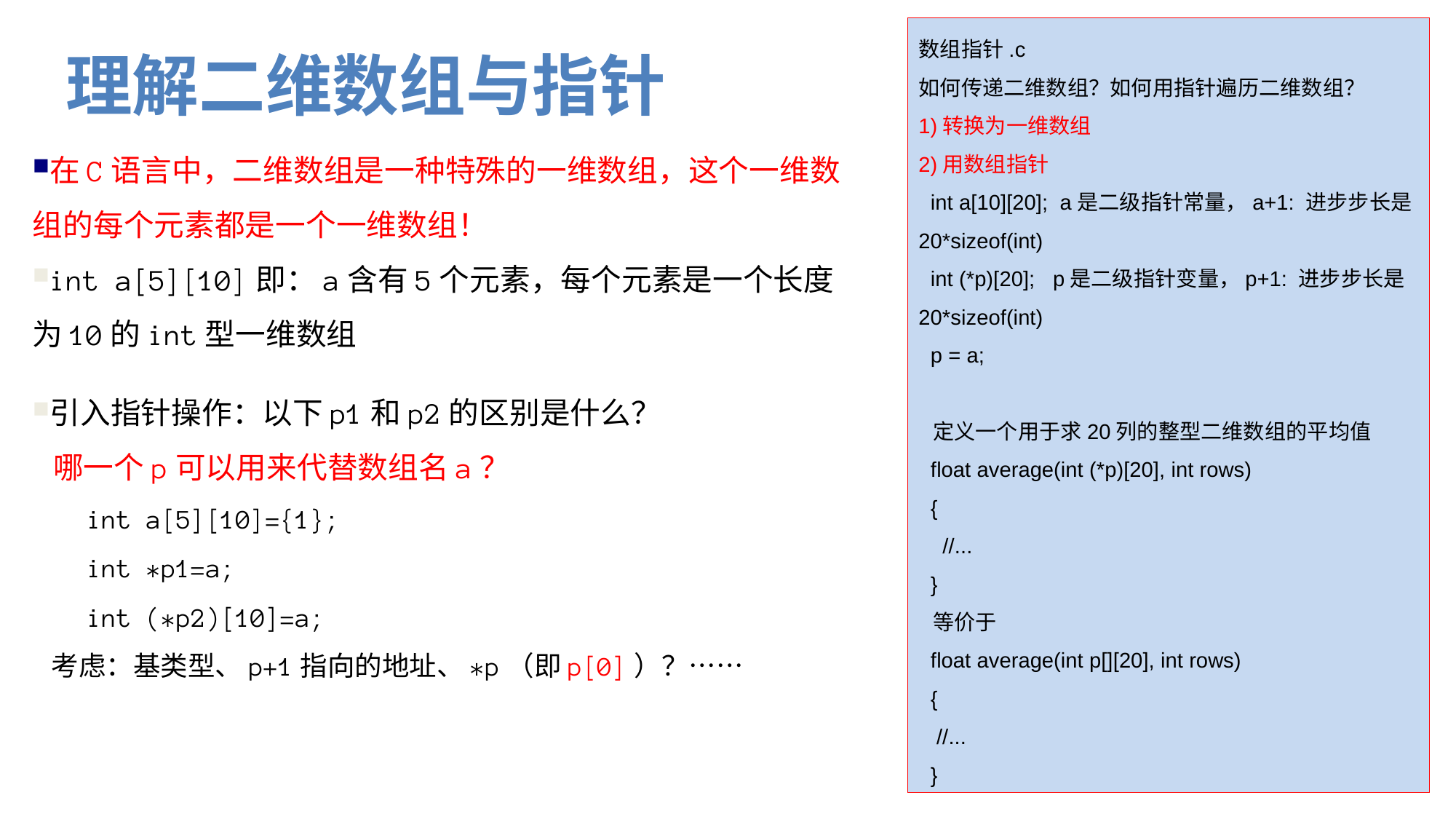

数组指针.c
如何传递二维数组？如何用指针遍历二维数组？
1)转换为一维数组
2)用数组指针
  int a[10][20];  a是二级指针常量，a+1: 进步步长是20*sizeof(int)
  int (*p)[20];   p是二级指针变量，p+1: 进步步长是20*sizeof(int)
  p = a;

  定义一个用于求20列的整型二维数组的平均值
  float average(int (*p)[20], int rows)
  {
    //...
  }
  等价于
  float average(int p[][20], int rows)
  {
   //...
  }
# 理解二维数组与指针
在C语言中，二维数组是一种特殊的一维数组，这个一维数组的每个元素都是一个一维数组！
int a[5][10]即：a含有5个元素，每个元素是一个长度为10的int型一维数组

引入指针操作：以下p1和p2的区别是什么？
  哪一个p可以用来代替数组名a？
int a[5][10]={1};
int *p1=a;
int (*p2)[10]=a;
  考虑：基类型、p+1指向的地址、*p（即p[0]）？……